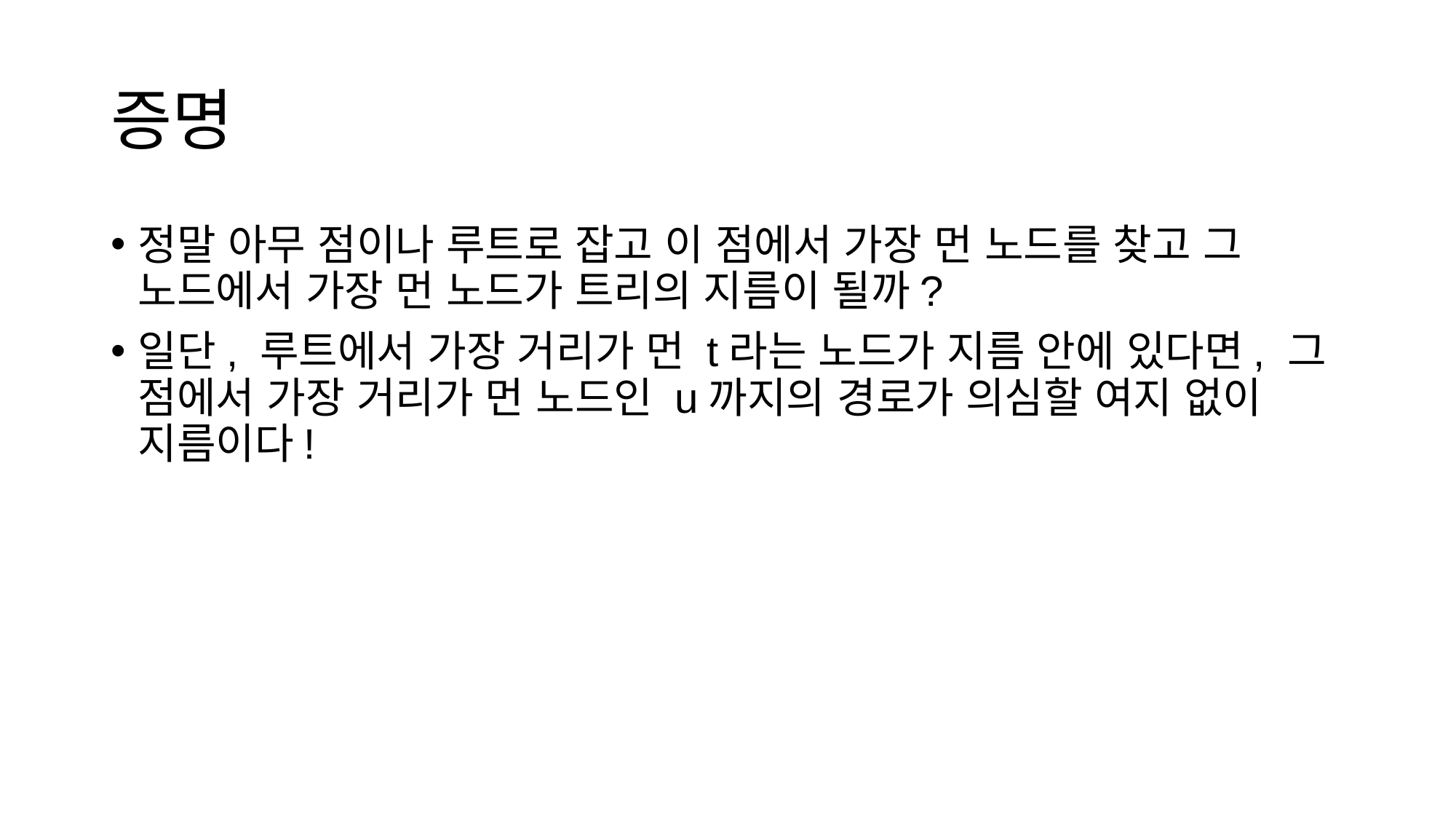

# 증명
정말 아무 점이나 루트로 잡고 이 점에서 가장 먼 노드를 찾고 그 노드에서 가장 먼 노드가 트리의 지름이 될까?
일단, 루트에서 가장 거리가 먼 t라는 노드가 지름 안에 있다면, 그 점에서 가장 거리가 먼 노드인 u까지의 경로가 의심할 여지 없이 지름이다!